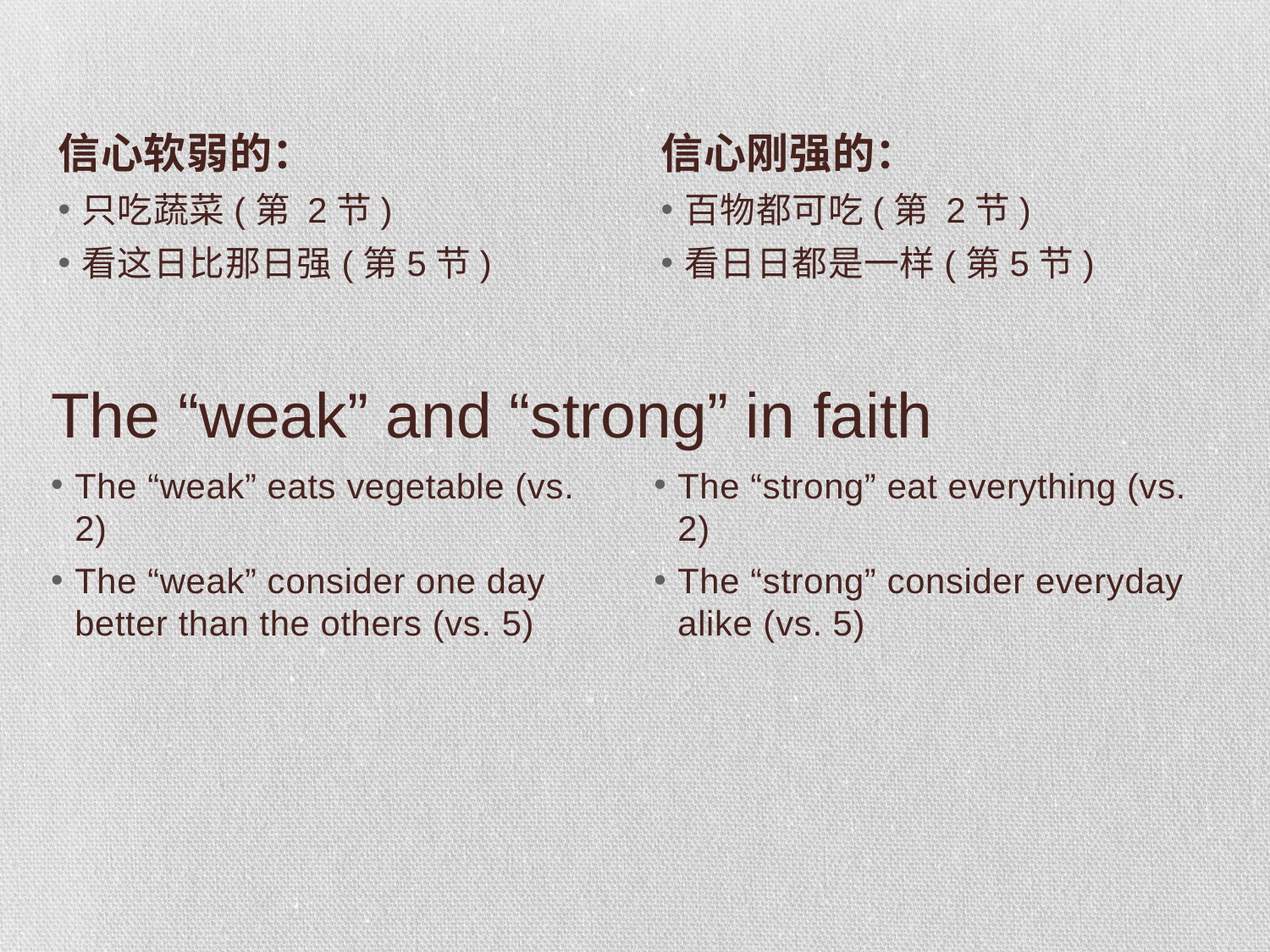

信心软弱的：
只吃蔬菜(第 2节)
看这日比那日强(第5节)
信心刚强的：
百物都可吃(第 2节)
看日日都是一样(第5节)
# The “weak” and “strong” in faith
The “weak” eats vegetable (vs. 2)
The “weak” consider one day better than the others (vs. 5)
The “strong” eat everything (vs. 2)
The “strong” consider everyday alike (vs. 5)